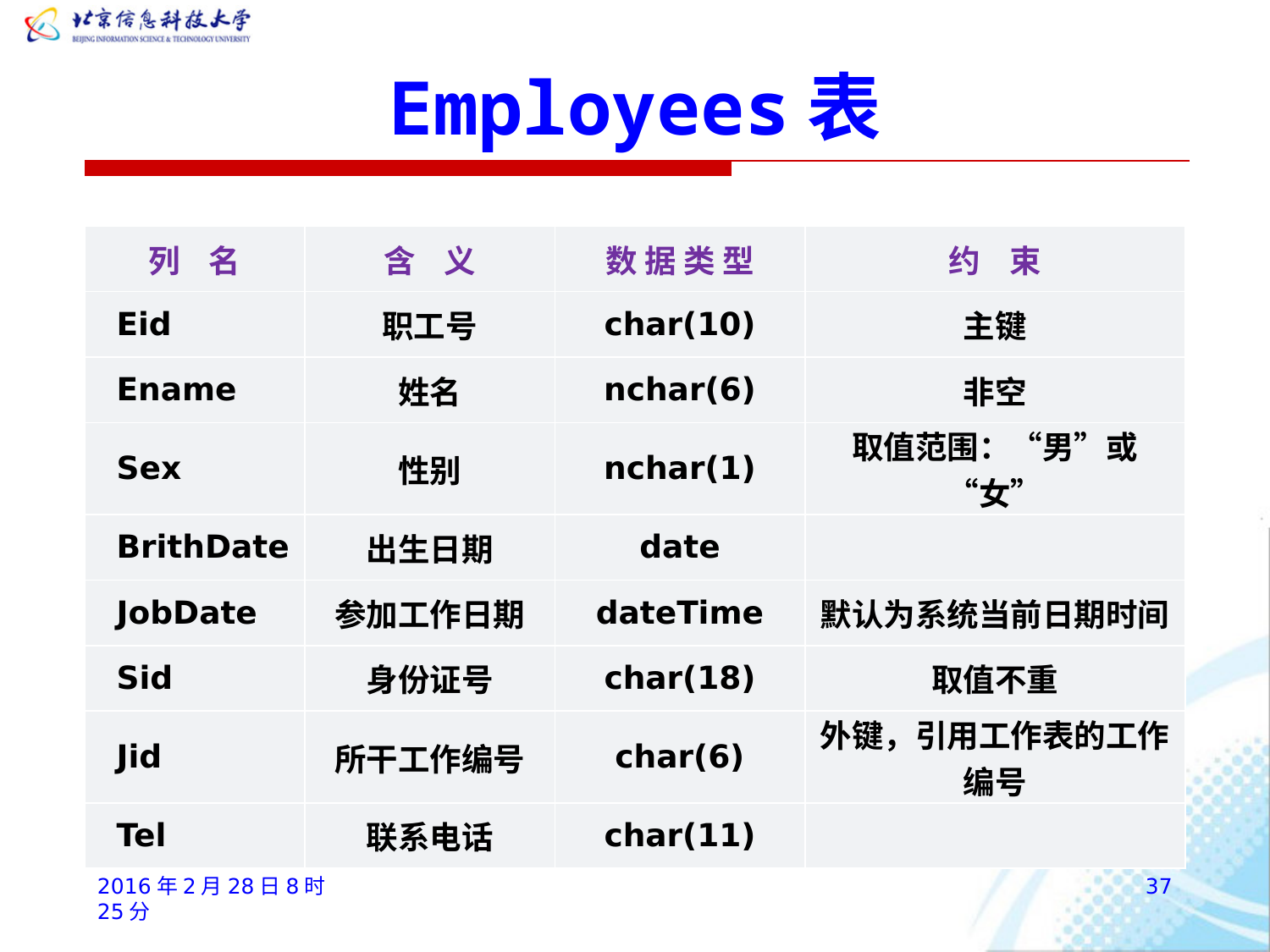

# Employees表
| 列 名 | 含 义 | 数 据 类 型 | 约 束 |
| --- | --- | --- | --- |
| Eid | 职工号 | char(10) | 主键 |
| Ename | 姓名 | nchar(6) | 非空 |
| Sex | 性别 | nchar(1) | 取值范围：“男”或“女” |
| BrithDate | 出生日期 | date |  |
| JobDate | 参加工作日期 | dateTime | 默认为系统当前日期时间 |
| Sid | 身份证号 | char(18) | 取值不重 |
| Jid | 所干工作编号 | char(6) | 外键，引用工作表的工作编号 |
| Tel | 联系电话 | char(11) |  |
2016年2月28日8时25分
37